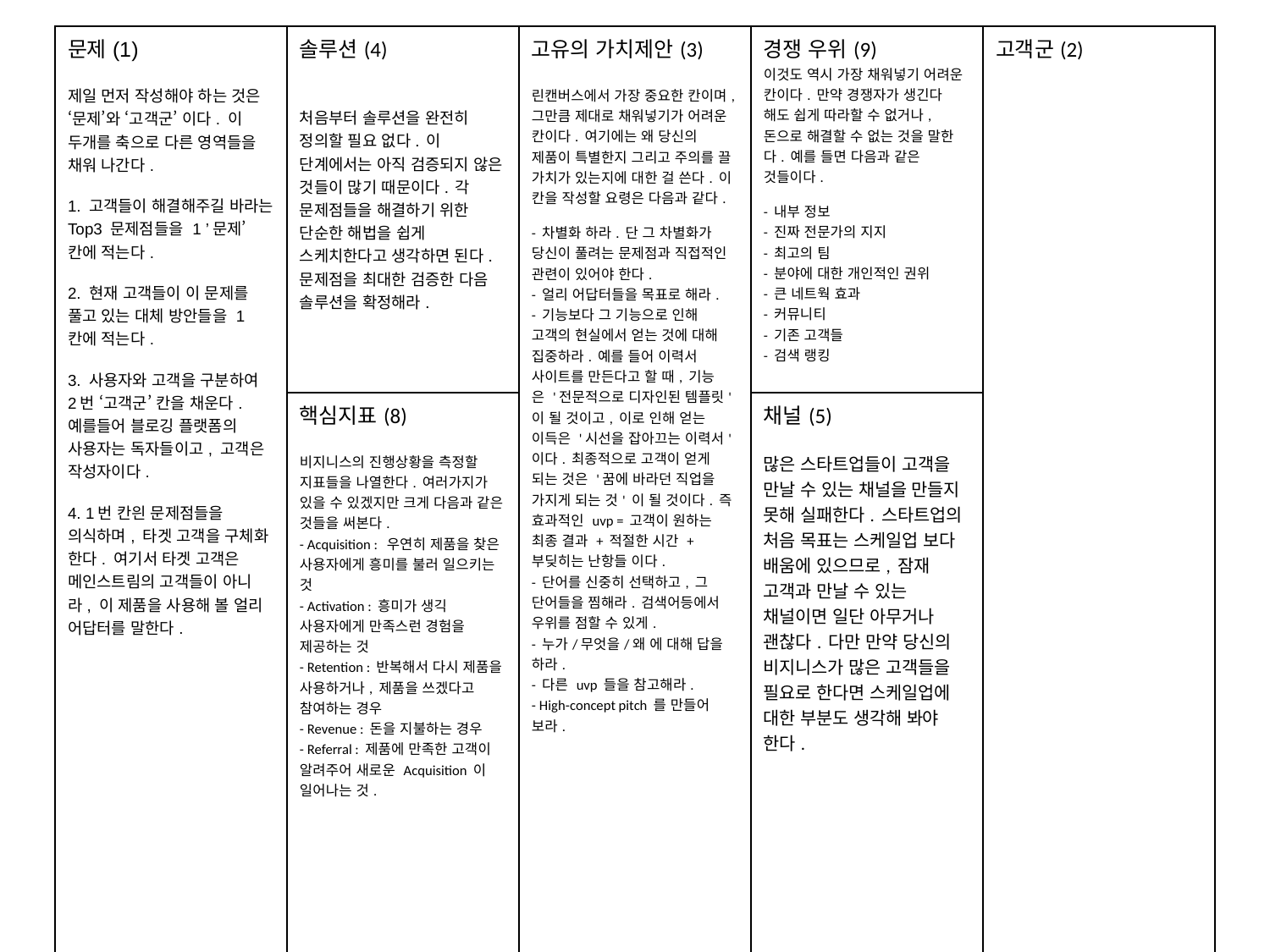

| 문제(1) 제일 먼저 작성해야 하는 것은 ‘문제’와 ‘고객군’ 이다. 이 두개를 축으로 다른 영역들을 채워 나간다. 1. 고객들이 해결해주길 바라는 Top3 문제점들을 1 ’문제’ 칸에 적는다. 2. 현재 고객들이 이 문제를 풀고 있는 대체 방안들을 1 칸에 적는다. 3. 사용자와 고객을 구분하여 2번 ‘고객군’ 칸을 채운다. 예를들어 블로깅 플랫폼의 사용자는 독자들이고, 고객은 작성자이다. 4. 1번 칸읜 문제점들을 의식하며, 타겟 고객을 구체화 한다. 여기서 타겟 고객은 메인스트림의 고객들이 아니라, 이 제품을 사용해 볼 얼리 어답터를 말한다. | 솔루션(4) 처음부터 솔루션을 완전히 정의할 필요 없다. 이 단계에서는 아직 검증되지 않은 것들이 많기 때문이다. 각 문제점들을 해결하기 위한 단순한 해법을 쉽게 스케치한다고 생각하면 된다. 문제점을 최대한 검증한 다음 솔루션을 확정해라. | 고유의 가치제안(3) 린캔버스에서 가장 중요한 칸이며, 그만큼 제대로 채워넣기가 어려운 칸이다. 여기에는 왜 당신의 제품이 특별한지 그리고 주의를 끌 가치가 있는지에 대한 걸 쓴다. 이 칸을 작성할 요령은 다음과 같다. - 차별화 하라. 단 그 차별화가 당신이 풀려는 문제점과 직접적인 관련이 있어야 한다. - 얼리 어답터들을 목표로 해라. - 기능보다 그 기능으로 인해 고객의 현실에서 얻는 것에 대해 집중하라. 예를 들어 이력서 사이트를 만든다고 할 때, 기능은 '전문적으로 디자인된 템플릿' 이 될 것이고, 이로 인해 얻는 이득은 '시선을 잡아끄는 이력서' 이다. 최종적으로 고객이 얻게 되는 것은 '꿈에 바라던 직업을 가지게 되는 것' 이 될 것이다. 즉 효과적인 uvp = 고객이 원하는 최종 결과 + 적절한 시간 + 부딪히는 난항들 이다. - 단어를 신중히 선택하고, 그 단어들을 찜해라. 검색어등에서 우위를 점할 수 있게. - 누가/무엇을/왜 에 대해 답을 하라. - 다른 uvp 들을 참고해라. - High-concept pitch 를 만들어 보라. |  | 경쟁 우위(9) 이것도 역시 가장 채워넣기 어려운 칸이다. 만약 경쟁자가 생긴다 해도 쉽게 따라할 수 없거나, 돈으로 해결할 수 없는 것을 말한다. 예를 들면 다음과 같은 것들이다. - 내부 정보 - 진짜 전문가의 지지 - 최고의 팀 - 분야에 대한 개인적인 권위 - 큰 네트웍 효과 - 커뮤니티 - 기존 고객들 - 검색 랭킹 | 고객군(2) |
| --- | --- | --- | --- | --- | --- |
|  | 핵심지표(8) 비지니스의 진행상황을 측정할 지표들을 나열한다. 여러가지가 있을 수 있겠지만 크게 다음과 같은 것들을 써본다. - Acquisition :  우연히 제품을 찾은 사용자에게 흥미를 불러 일으키는 것 - Activation : 흥미가 생긱 사용자에게 만족스런 경험을 제공하는 것 - Retention : 반복해서 다시 제품을 사용하거나, 제품을 쓰겠다고 참여하는 경우 - Revenue : 돈을 지불하는 경우 - Referral : 제품에 만족한 고객이 알려주어 새로운 Acquisition 이 일어나는 것. |  |  | 채널(5) 많은 스타트업들이 고객을 만날 수 있는 채널을 만들지 못해 실패한다. 스타트업의 처음 목표는 스케일업 보다 배움에 있으므로, 잠재 고객과 만날 수 있는 채널이면 일단 아무거나 괜찮다. 다만 만약 당신의 비지니스가 많은 고객들을 필요로 한다면 스케일업에 대한 부분도 생각해 봐야 한다. |  |
| 비용구조(7) 만약 제품을 시장에 내놓는다면 발생할 비용에 대해 써본다. 정확하게 예측하기란 물론 힘들테지만 현재의 상황에 기반하여 쓴다. - 30 에서 50 명의 고객을 인터뷰 하는 데 드는 비용은 어느 정도 인가? - MVP 를 만들고 라운치 하는데 드는 비용은 어느 정도 인가? - 계속 나가는 비용은 얼마인가? 고정 금액과 변동 금액으로 각각 써본다. |  |  | 수익원(6) 만약 제품을 완전히 무료로 낼 계획이 아니라면, mvp 가 나온 첫날 부터 과금을 해야 한다. 여기 몇가지 이유들이 있다. - 가격 또한 제품의 일부이다. - 가격이 고객을 정의한다. 페트병에 든 물을 500원에 팔 때 만날 수 있는 고객과 5000 원에 팔때 만날 수 있는 고객이 다르다는 뜻이다. - 고객의 지불을 통해 가장 빠른 형태의 검증을 해볼 수 있다. 고객한테 돈을 내달라고 하는 것이야말로 가장 힘든 일 중하나다. 만약 누군가 돈을 지불한다면, 당신 제품에 대한 가장 확실하고 빠른 검증이 될 것이다. |  |  |